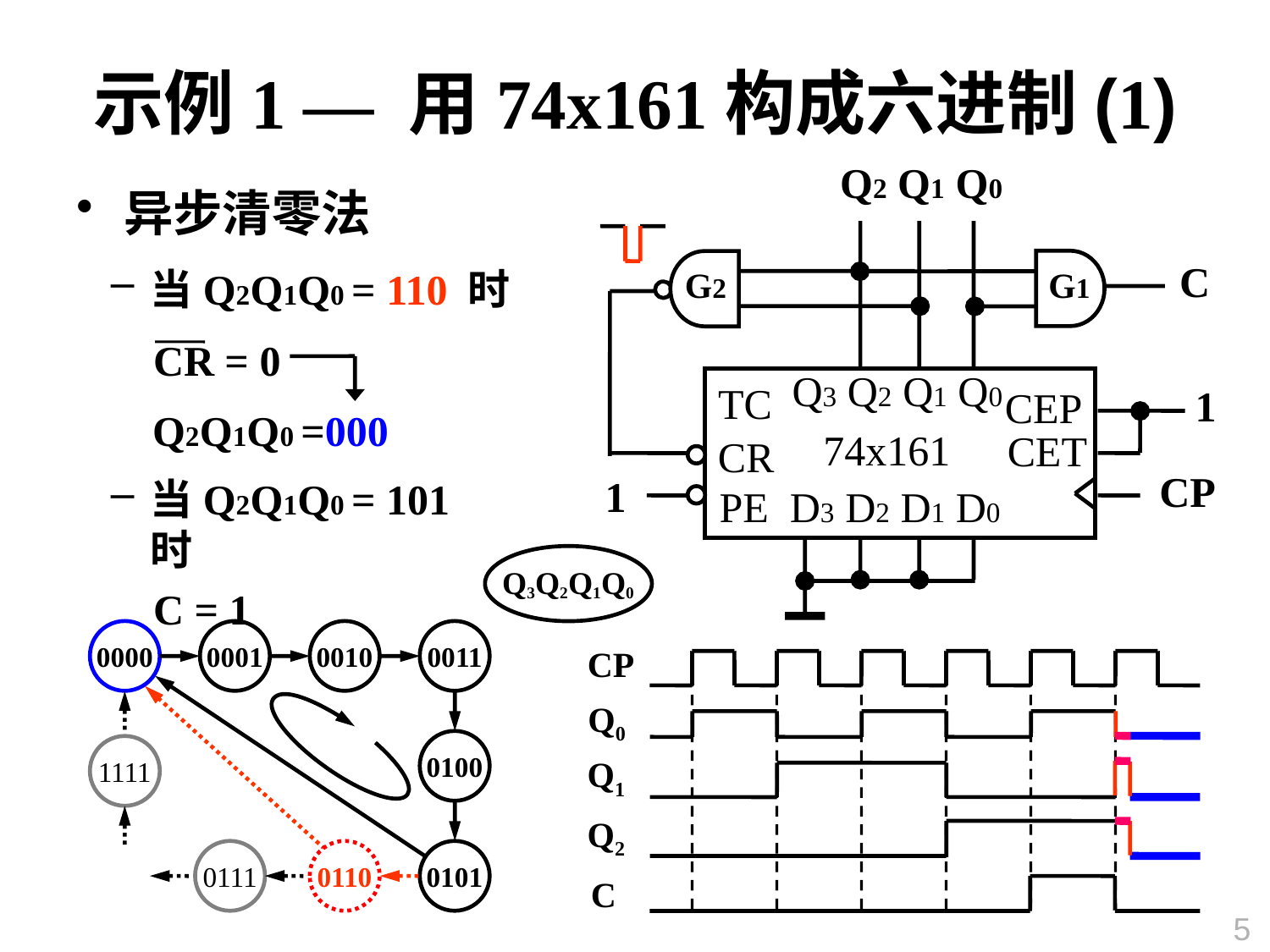

# 示例1 — 用74x161构成六进制(1)
Q2 Q1 Q0
异步清零法

当Q2Q1Q0 = 110 时
    CR = 0
C

G1
G2

Q2Q1Q0 =000
Q3 Q2 Q1 Q0

TC
CEP
1

74x161
CET
CR

当Q2Q1Q0 = 101 时
    C = 1
CP
PE
D3 D2 D1 D0
1

Q3Q2Q1Q0

0000
0001
0010
0011
CP

Q0

Q1

Q2

C

0100
1111

0111
0110
0101

2021/11/10
模拟与数字电路 — 时序逻辑电路(6)
5
5